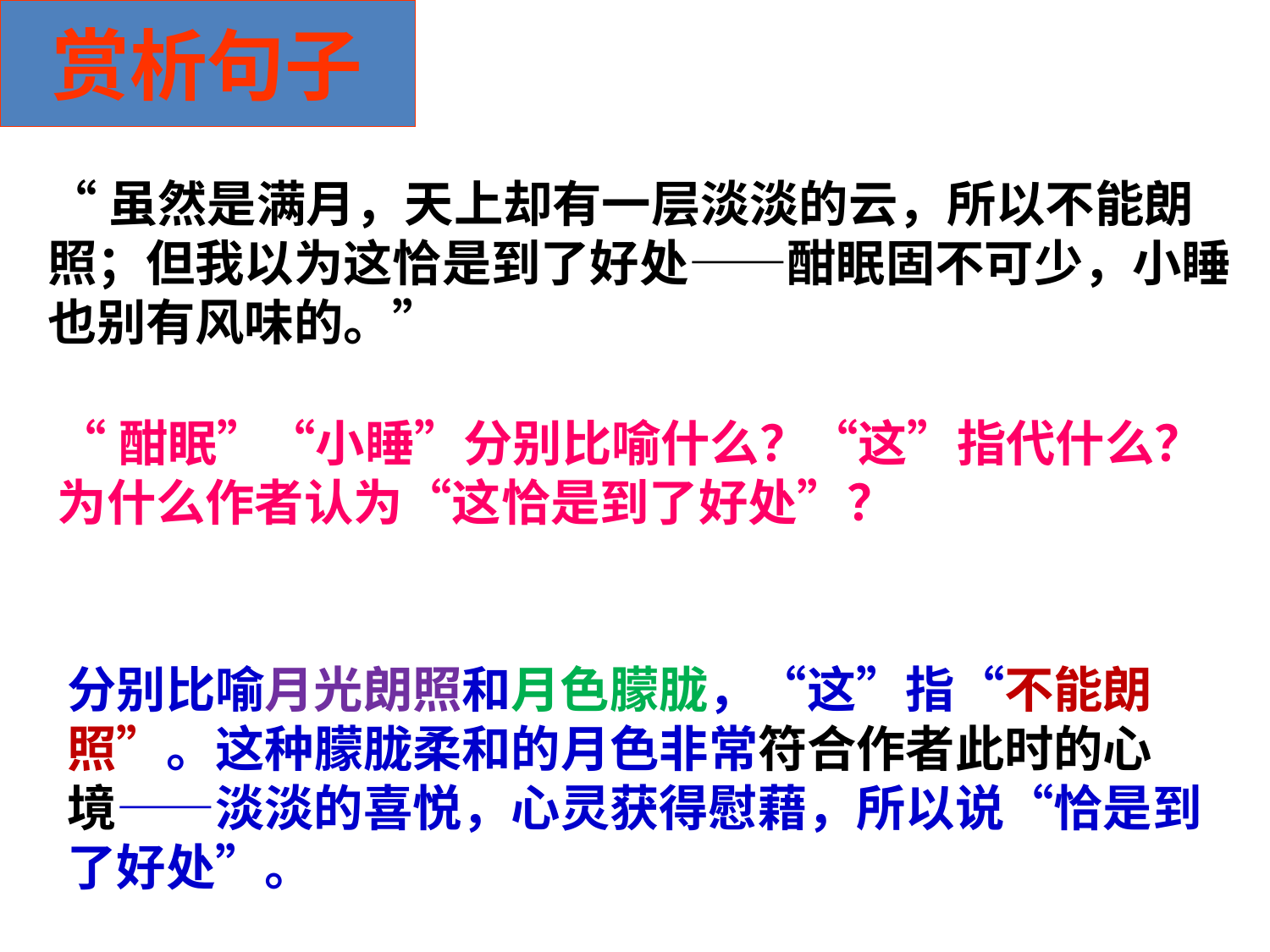

# 赏析句子
“虽然是满月，天上却有一层淡淡的云，所以不能朗照；但我以为这恰是到了好处——酣眠固不可少，小睡也别有风味的。”
“酣眠”“小睡”分别比喻什么？“这”指代什么？为什么作者认为“这恰是到了好处”？
分别比喻月光朗照和月色朦胧，“这”指“不能朗照”。这种朦胧柔和的月色非常符合作者此时的心境――淡淡的喜悦，心灵获得慰藉，所以说“恰是到了好处”。